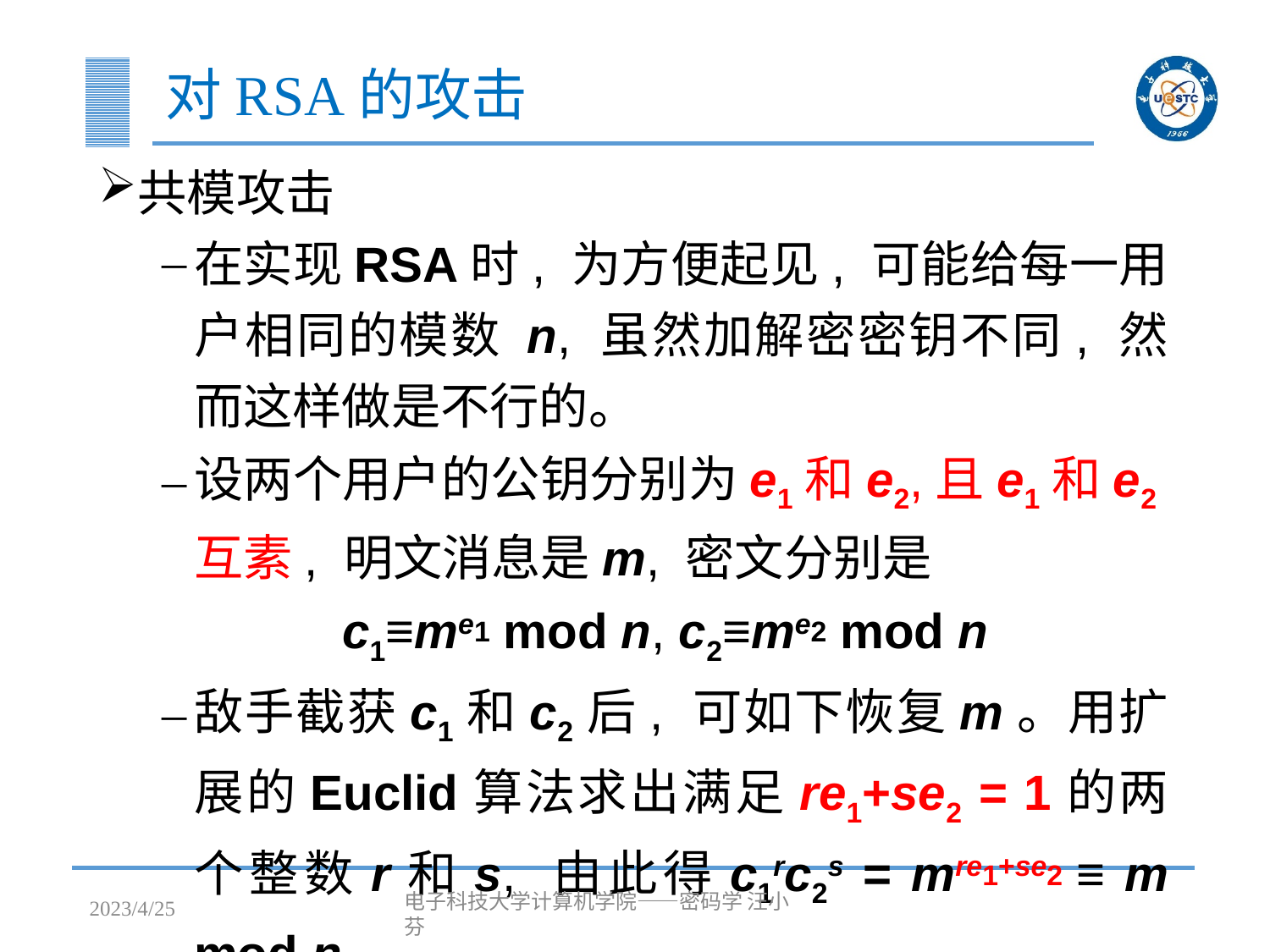

# 对RSA的攻击
共模攻击
在实现RSA时, 为方便起见, 可能给每一用户相同的模数 n, 虽然加解密密钥不同, 然而这样做是不行的。
设两个用户的公钥分别为e1和e2,且e1和e2互素, 明文消息是m, 密文分别是
c1≡me1 mod n, c2≡me2 mod n
敌手截获c1和c2后, 可如下恢复m。用扩展的Euclid算法求出满足re1+se2 = 1的两个整数r和s, 由此得c1rc2s = mre1+se2 ≡ m mod n。
2023/4/25
电子科技大学计算机学院——密码学 汪小芬